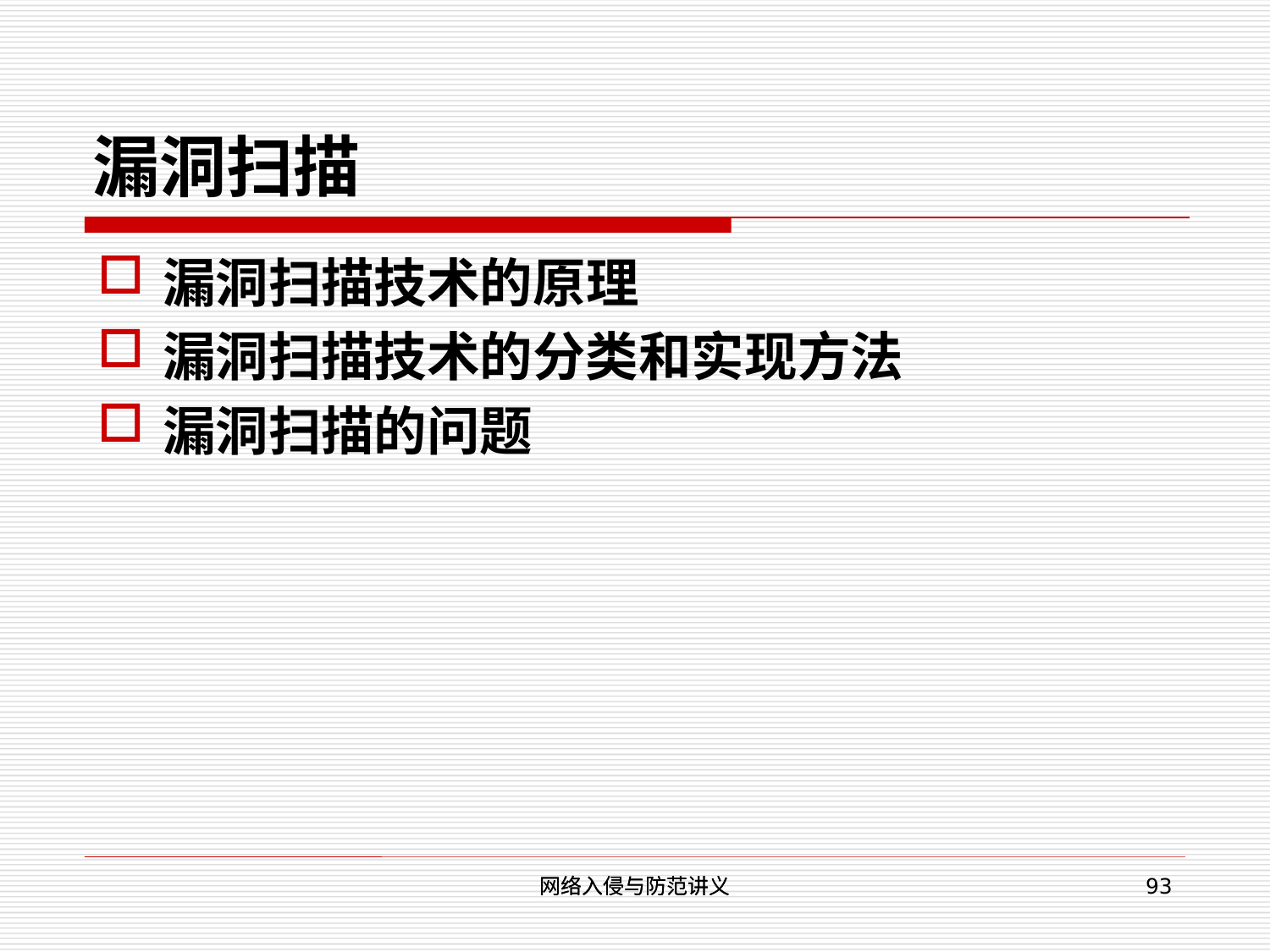

# 漏洞扫描
漏洞扫描技术的原理
漏洞扫描技术的分类和实现方法
漏洞扫描的问题

网络入侵与防范讲义
网络入侵与防范讲义
93
93